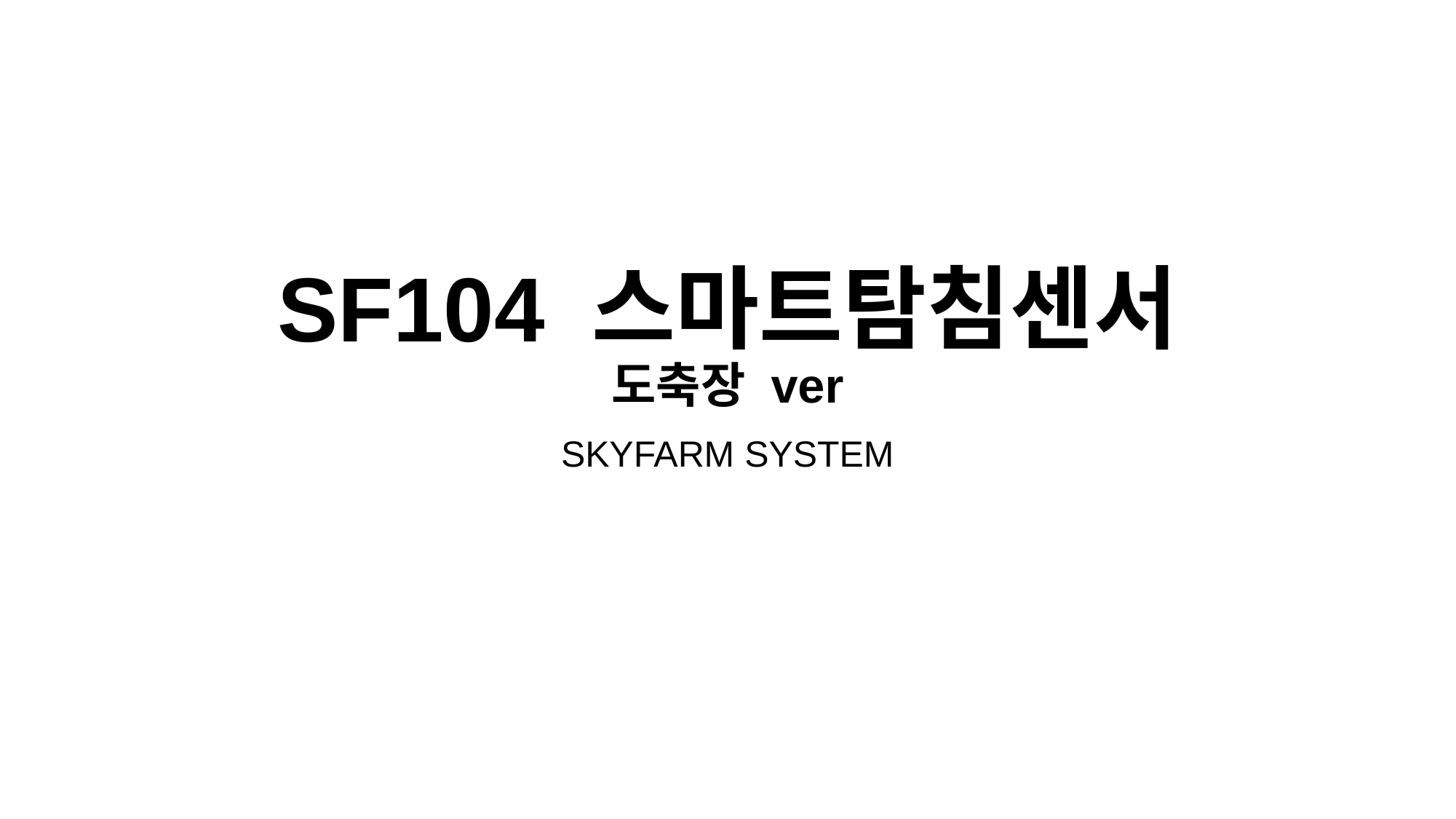

# SF104 스마트탐침센서 도축장 ver
SKYFARM SYSTEM